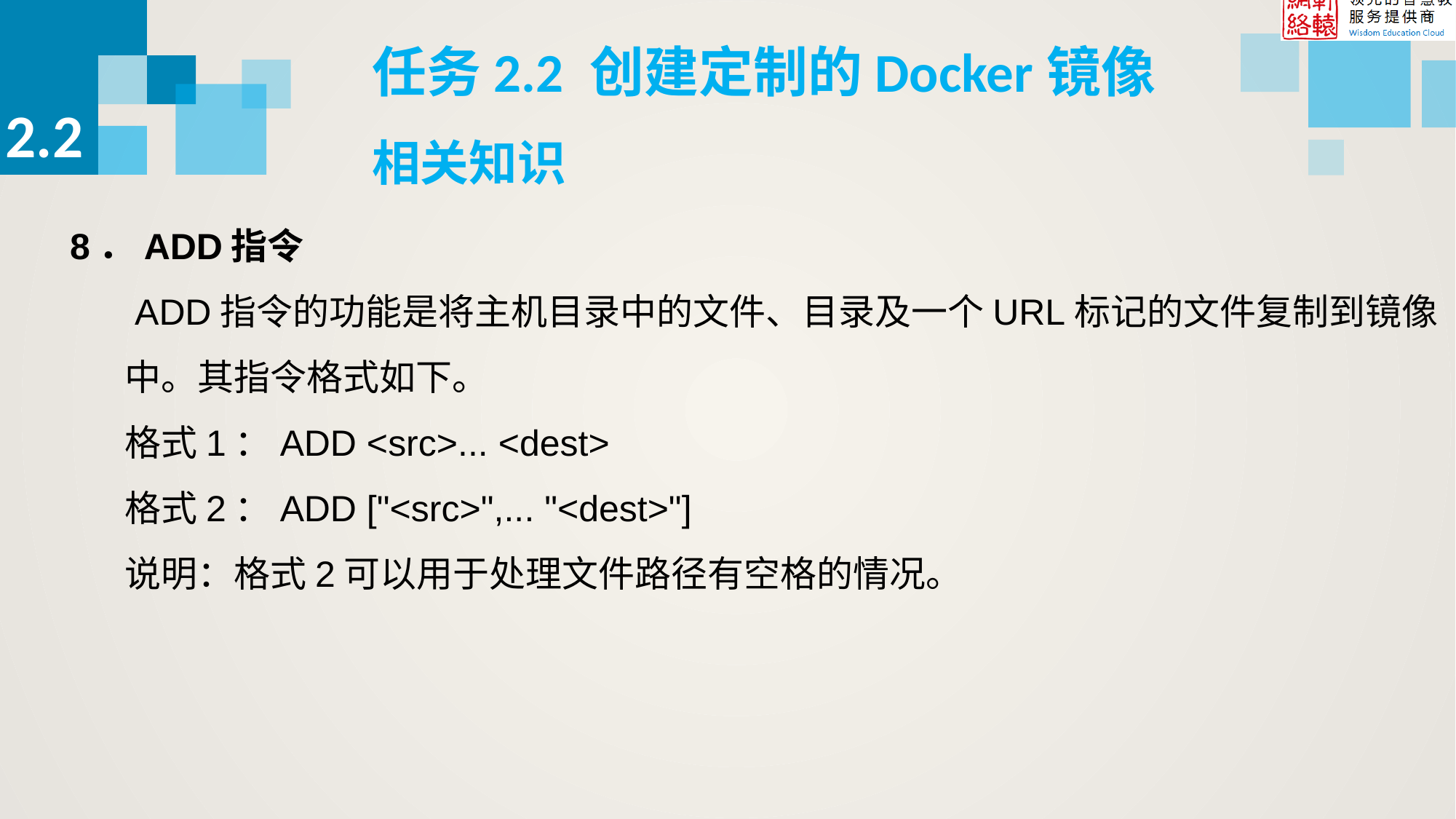

任务2.2 创建定制的Docker镜像
2.2
相关知识
8．ADD指令
 ADD指令的功能是将主机目录中的文件、目录及一个URL标记的文件复制到镜像中。其指令格式如下。
格式1：ADD <src>... <dest>
格式2：ADD ["<src>",... "<dest>"]
说明：格式2可以用于处理文件路径有空格的情况。